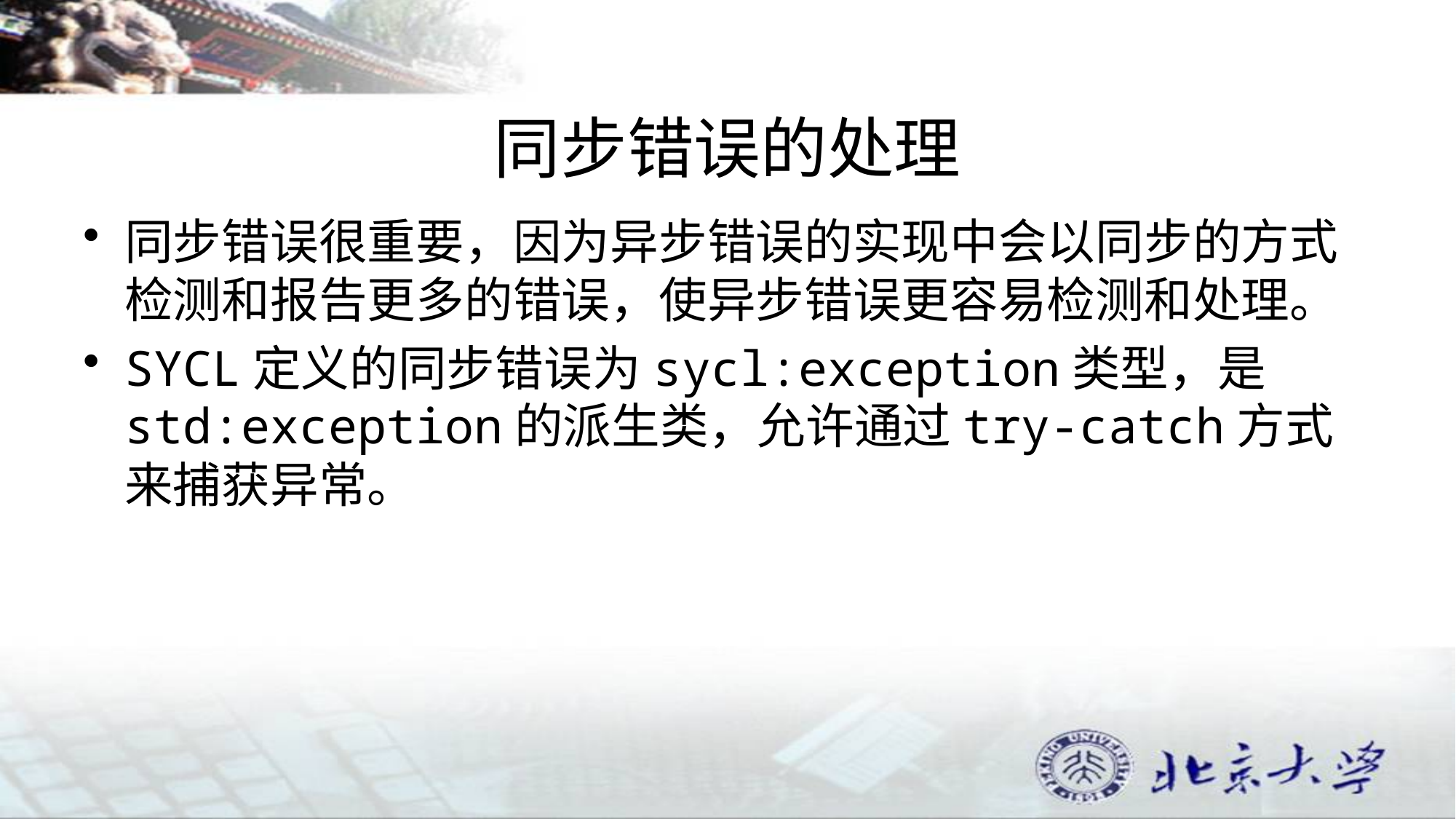

# 同步错误的处理
同步错误很重要，因为异步错误的实现中会以同步的方式检测和报告更多的错误，使异步错误更容易检测和处理。
SYCL定义的同步错误为sycl:exception类型，是std:exception的派生类，允许通过try-catch方式来捕获异常。